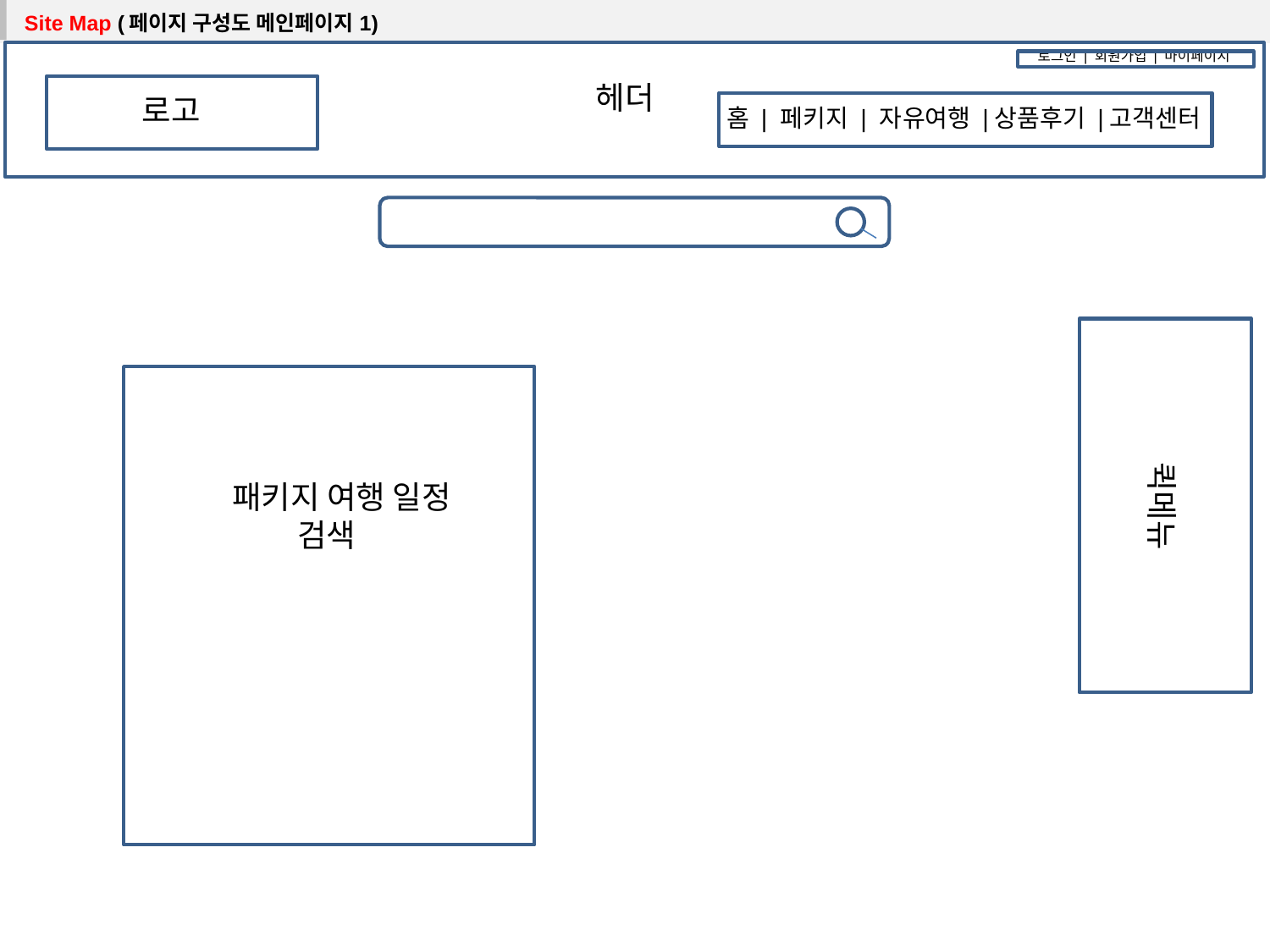

| Site Map (페이지 구성도 메인페이지1) |
| --- |

로그인 | 회원가입 | 마이페이지

헤더

로고

홈 | 페키지 | 자유여행 |상품후기 |고객센터

퀵메뉴
패키지 여행 일정
        검색